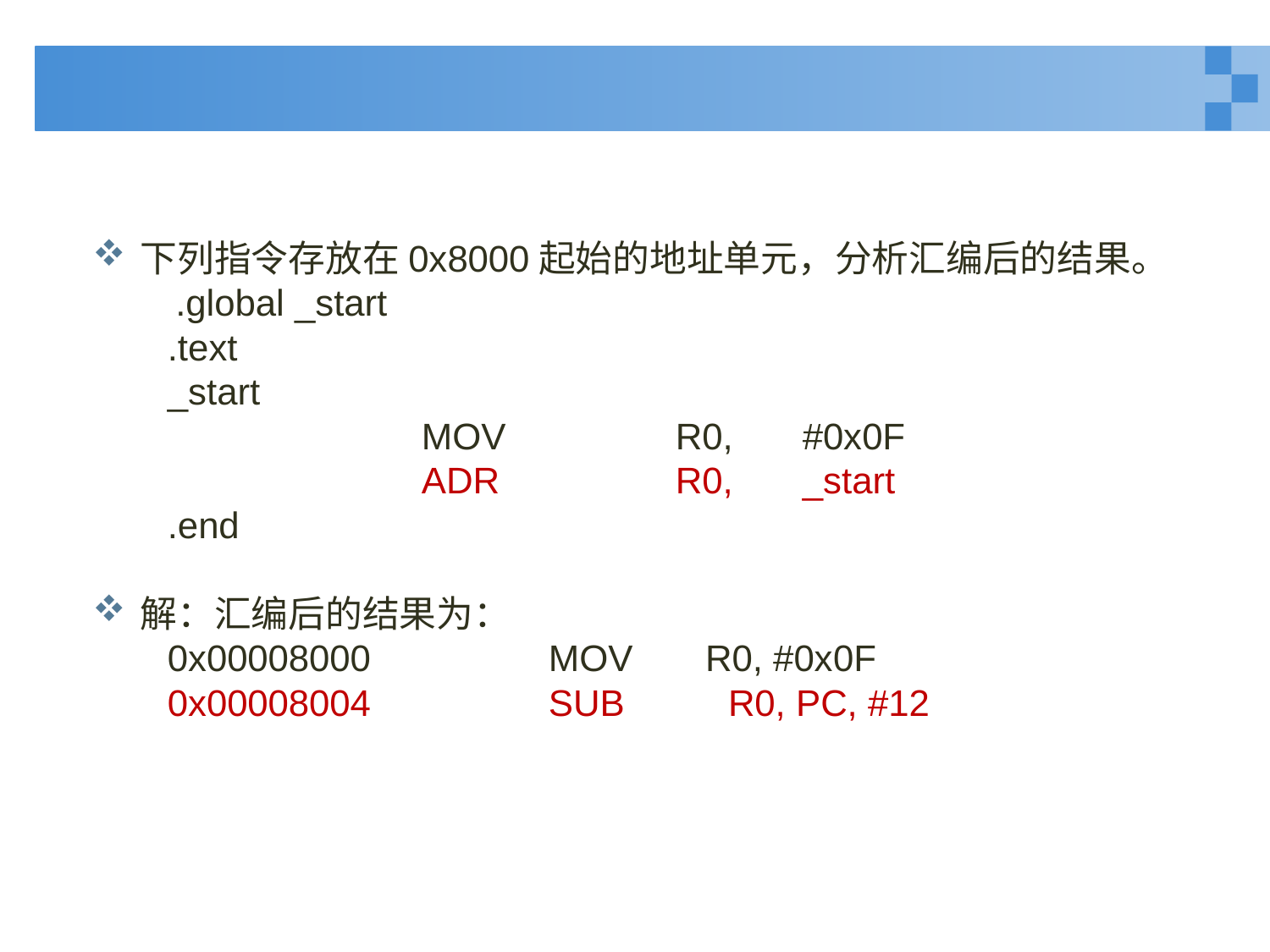

ARM伪指令——小范围的地址读取
下列指令存放在0x8000起始的地址单元，分析汇编后的结果。
        .global _start
.text
_start
		MOV		R0,	#0x0F
		ADR		R0,	_start
.end

解：汇编后的结果为：
0x00008000		MOV       R0, #0x0F
0x00008004		SUB          R0, PC, #12